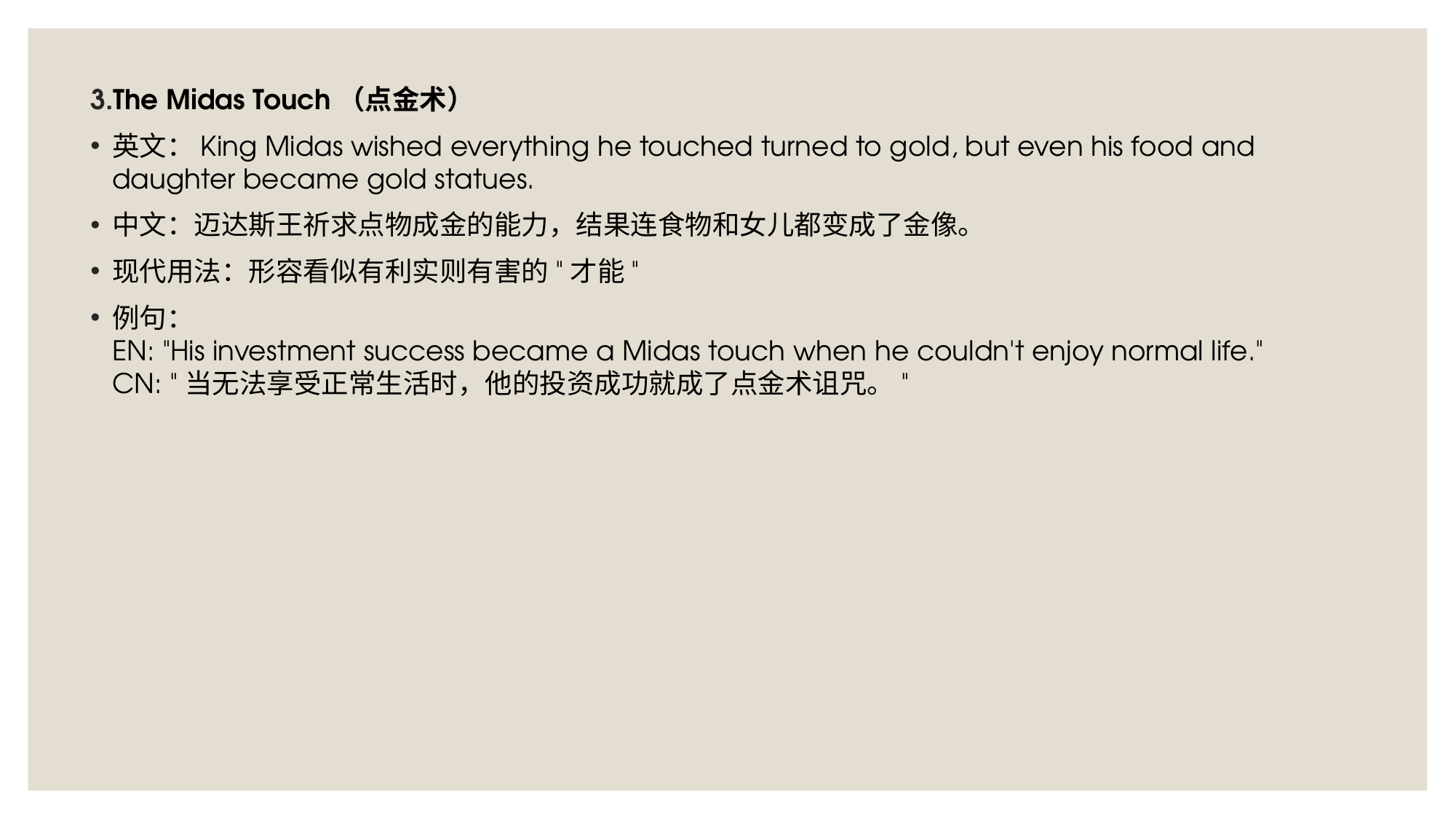

The Midas Touch（点金术）
英文：King Midas wished everything he touched turned to gold, but even his food and daughter became gold statues.
中文：迈达斯王祈求点物成金的能力，结果连食物和女儿都变成了金像。
现代用法：形容看似有利实则有害的"才能"
例句：
EN: "His investment success became a Midas touch when he couldn't enjoy normal life."
CN: "当无法享受正常生活时，他的投资成功就成了点金术诅咒。"

#